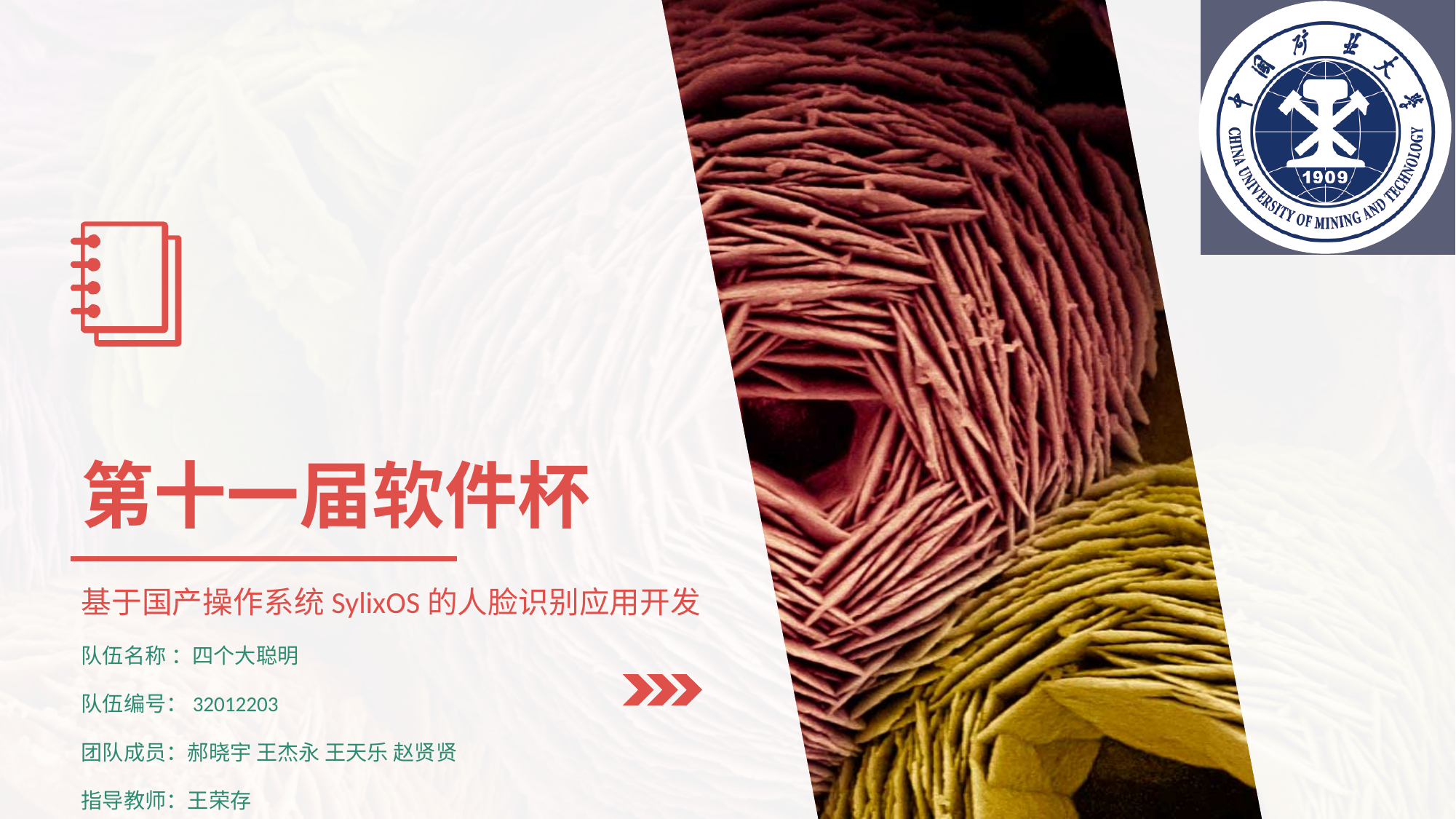

第十一届软件杯
基于国产操作系统SylixOS的人脸识别应用开发
队伍名称 ：四个大聪明
队伍编号：32012203
团队成员：郝晓宇 王杰永 王天乐 赵贤贤
指导教师：王荣存